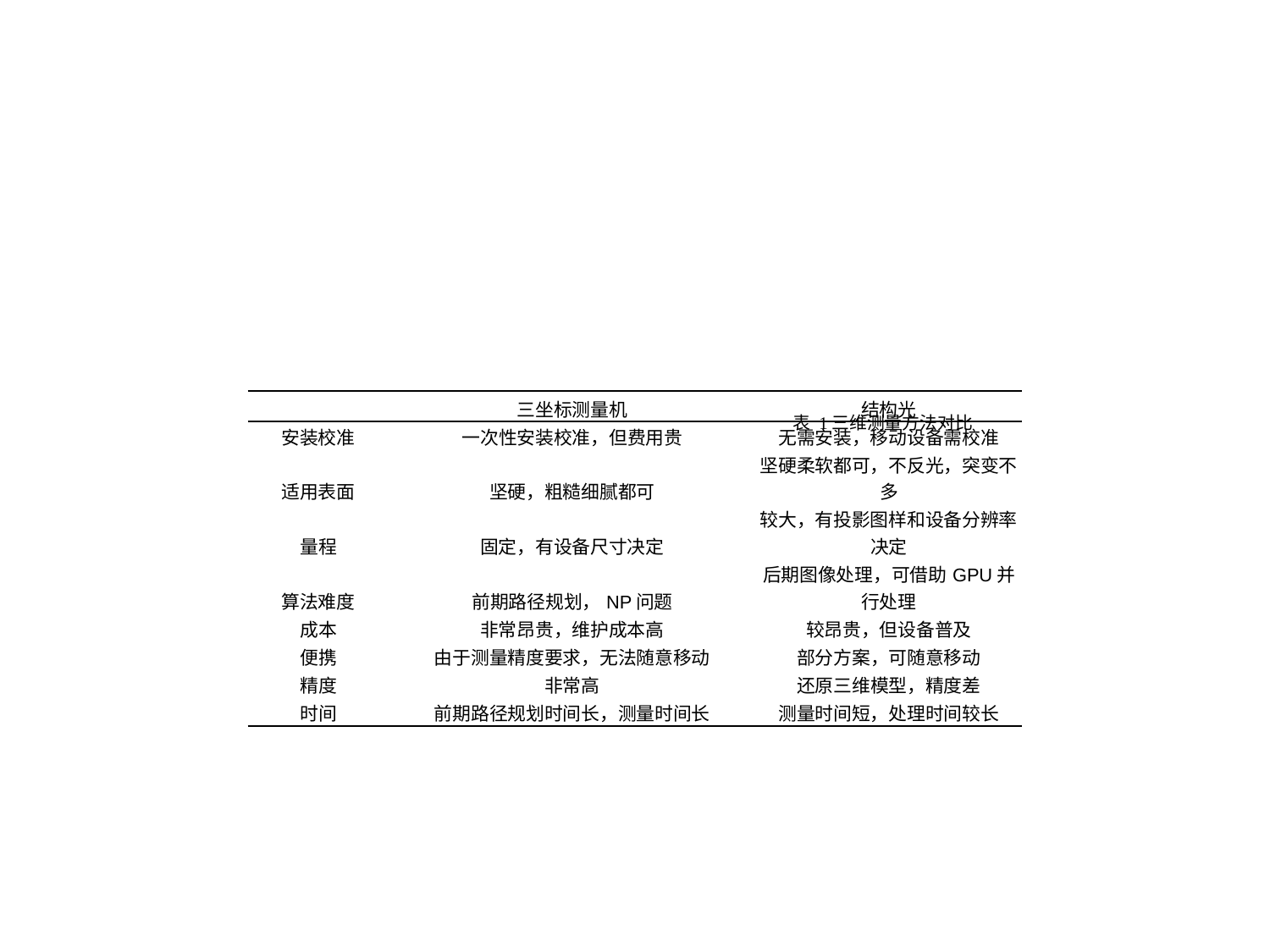

表 1三维测量方法对比
|  | 三坐标测量机 | 结构光 |
| --- | --- | --- |
| 安装校准 | 一次性安装校准，但费用贵 | 无需安装，移动设备需校准 |
| 适用表面 | 坚硬，粗糙细腻都可 | 坚硬柔软都可，不反光，突变不多 |
| 量程 | 固定，有设备尺寸决定 | 较大，有投影图样和设备分辨率决定 |
| 算法难度 | 前期路径规划，NP问题 | 后期图像处理，可借助GPU并行处理 |
| 成本 | 非常昂贵，维护成本高 | 较昂贵，但设备普及 |
| 便携 | 由于测量精度要求，无法随意移动 | 部分方案，可随意移动 |
| 精度 | 非常高 | 还原三维模型，精度差 |
| 时间 | 前期路径规划时间长，测量时间长 | 测量时间短，处理时间较长 |